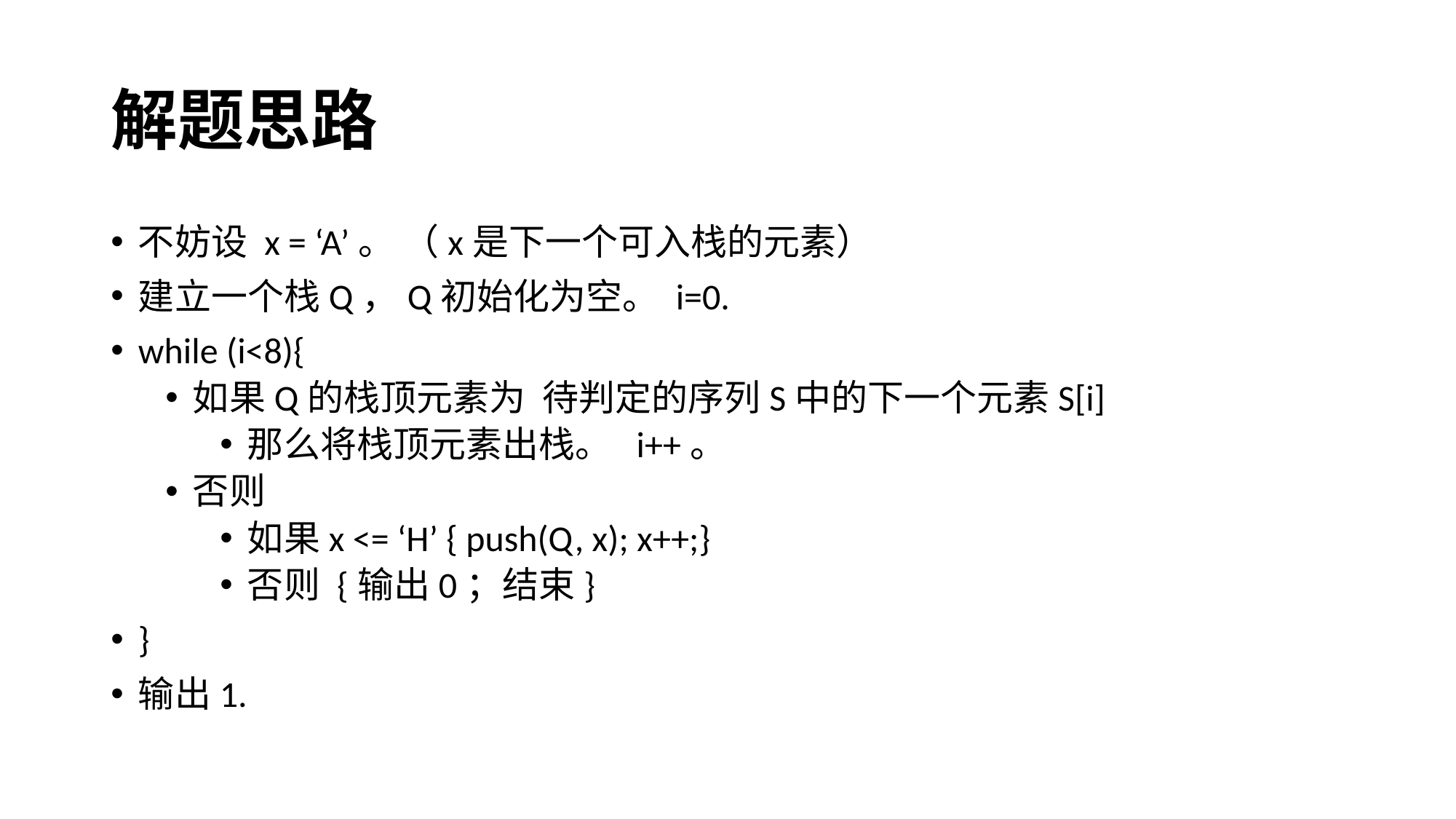

# 解题思路
不妨设 x = ‘A’。 （x是下一个可入栈的元素）
建立一个栈Q，Q初始化为空。 i=0.
while (i<8){
如果Q的栈顶元素为  待判定的序列S中的下一个元素S[i]
那么将栈顶元素出栈。  i++。
否则
如果x <= ‘H’ { push(Q, x); x++;}
否则 {输出0；结束}
}
输出1.